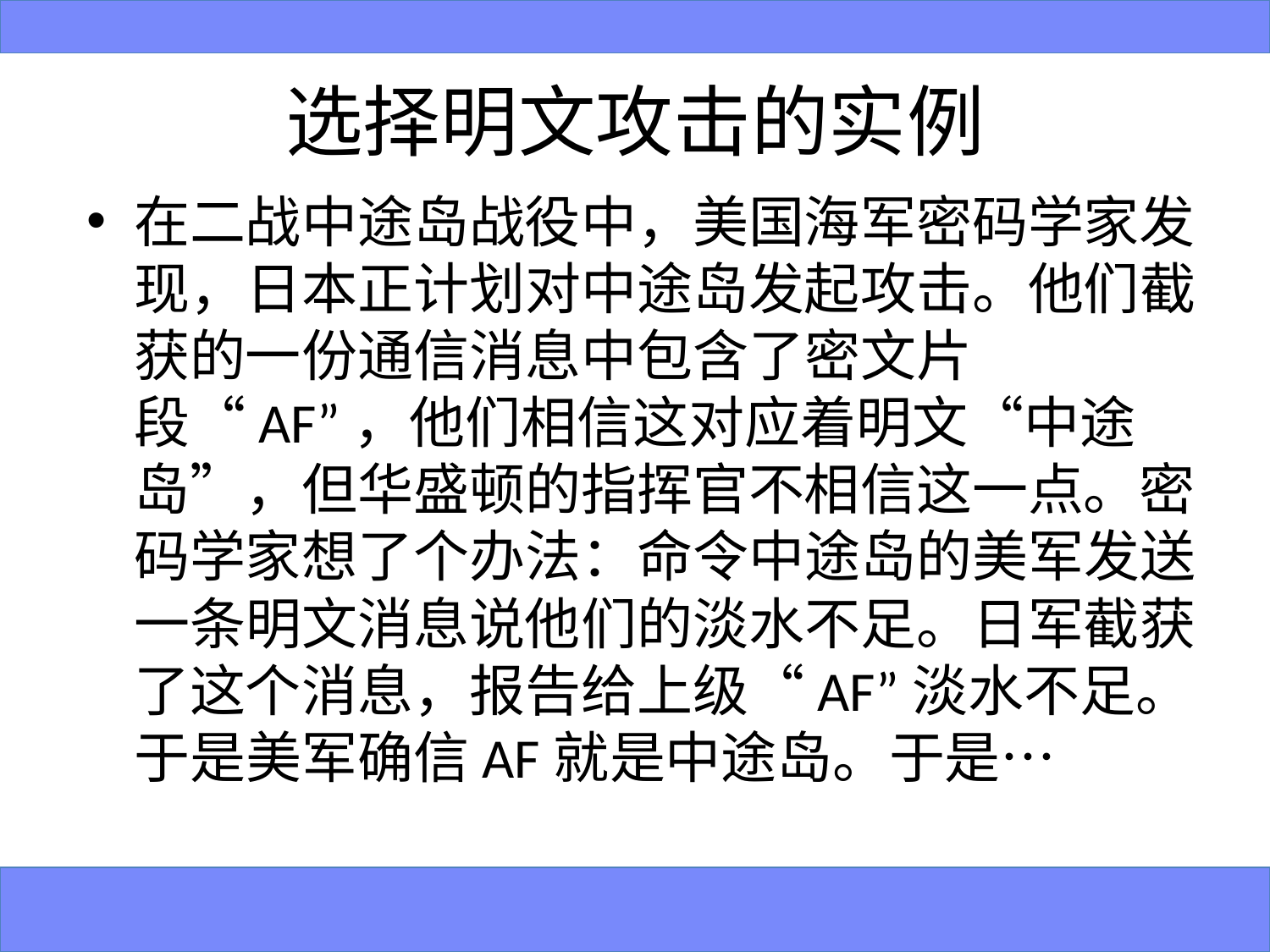

# 选择明文攻击的实例
在二战中途岛战役中，美国海军密码学家发现，日本正计划对中途岛发起攻击。他们截获的一份通信消息中包含了密文片段“AF”，他们相信这对应着明文“中途岛”，但华盛顿的指挥官不相信这一点。密码学家想了个办法：命令中途岛的美军发送一条明文消息说他们的淡水不足。日军截获了这个消息，报告给上级“AF”淡水不足。于是美军确信AF就是中途岛。于是…
14